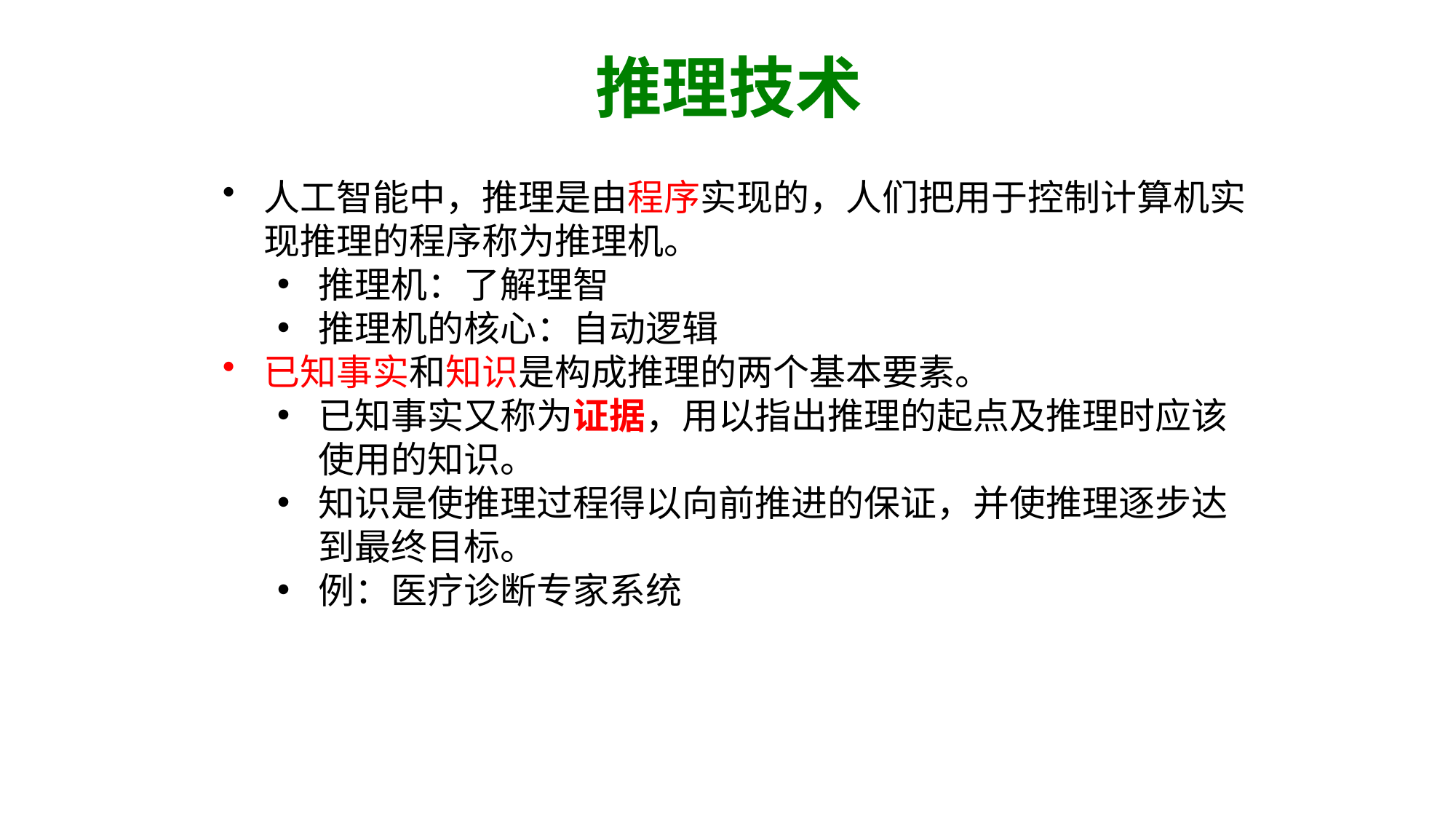

推理技术
人工智能中，推理是由程序实现的，人们把用于控制计算机实现推理的程序称为推理机。
推理机：了解理智
推理机的核心：自动逻辑
已知事实和知识是构成推理的两个基本要素。
已知事实又称为证据，用以指出推理的起点及推理时应该使用的知识。
知识是使推理过程得以向前推进的保证，并使推理逐步达到最终目标。
例：医疗诊断专家系统